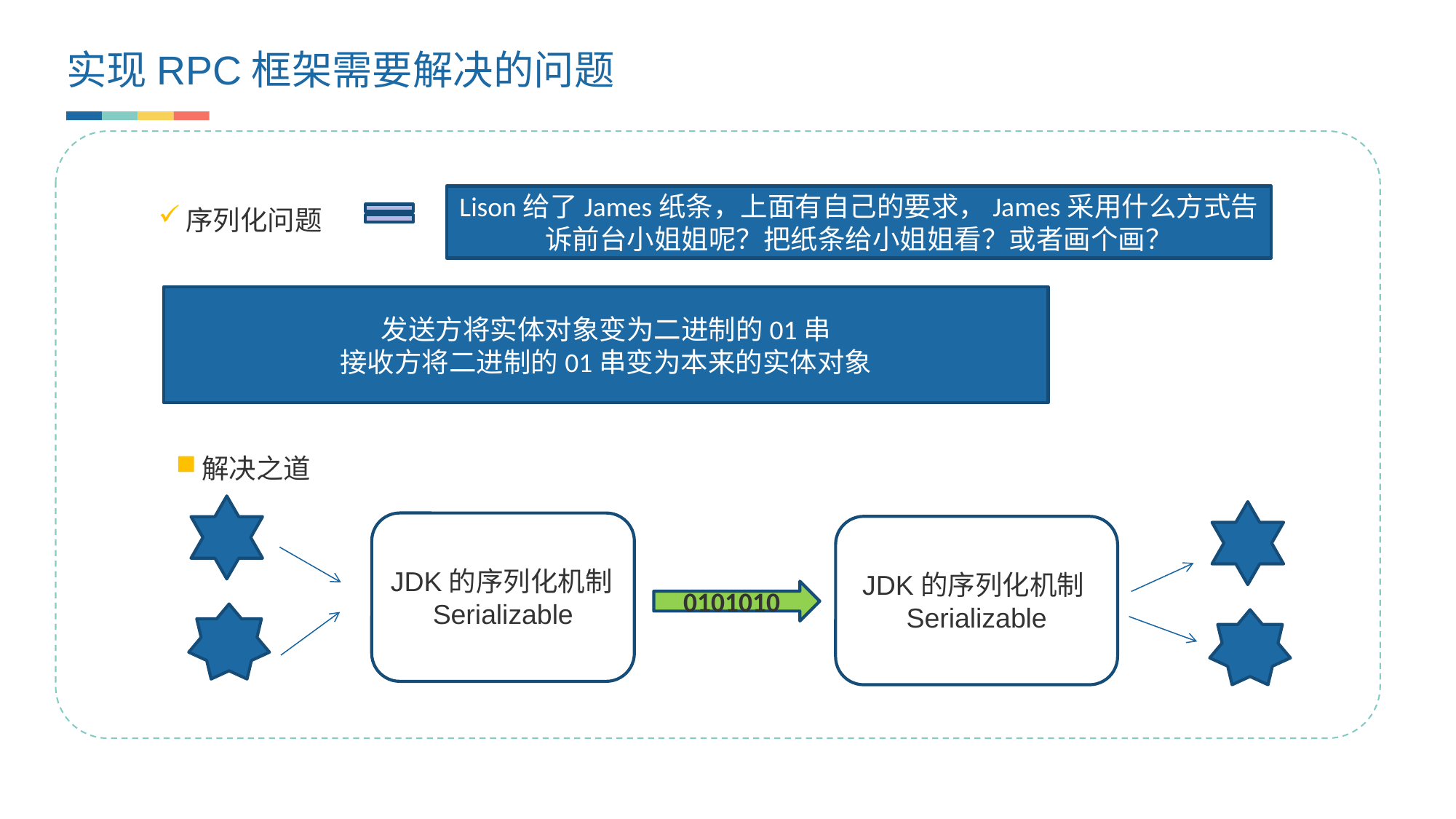

实现RPC框架需要解决的问题

序列化问题
Lison给了James纸条，上面有自己的要求，James采用什么方式告诉前台小姐姐呢？把纸条给小姐姐看？或者画个画？

发送方将实体对象变为二进制的01串
接收方将二进制的01串变为本来的实体对象
解决之道

JDK的序列化机制Serializable
JDK的序列化机制Serializable
0101010